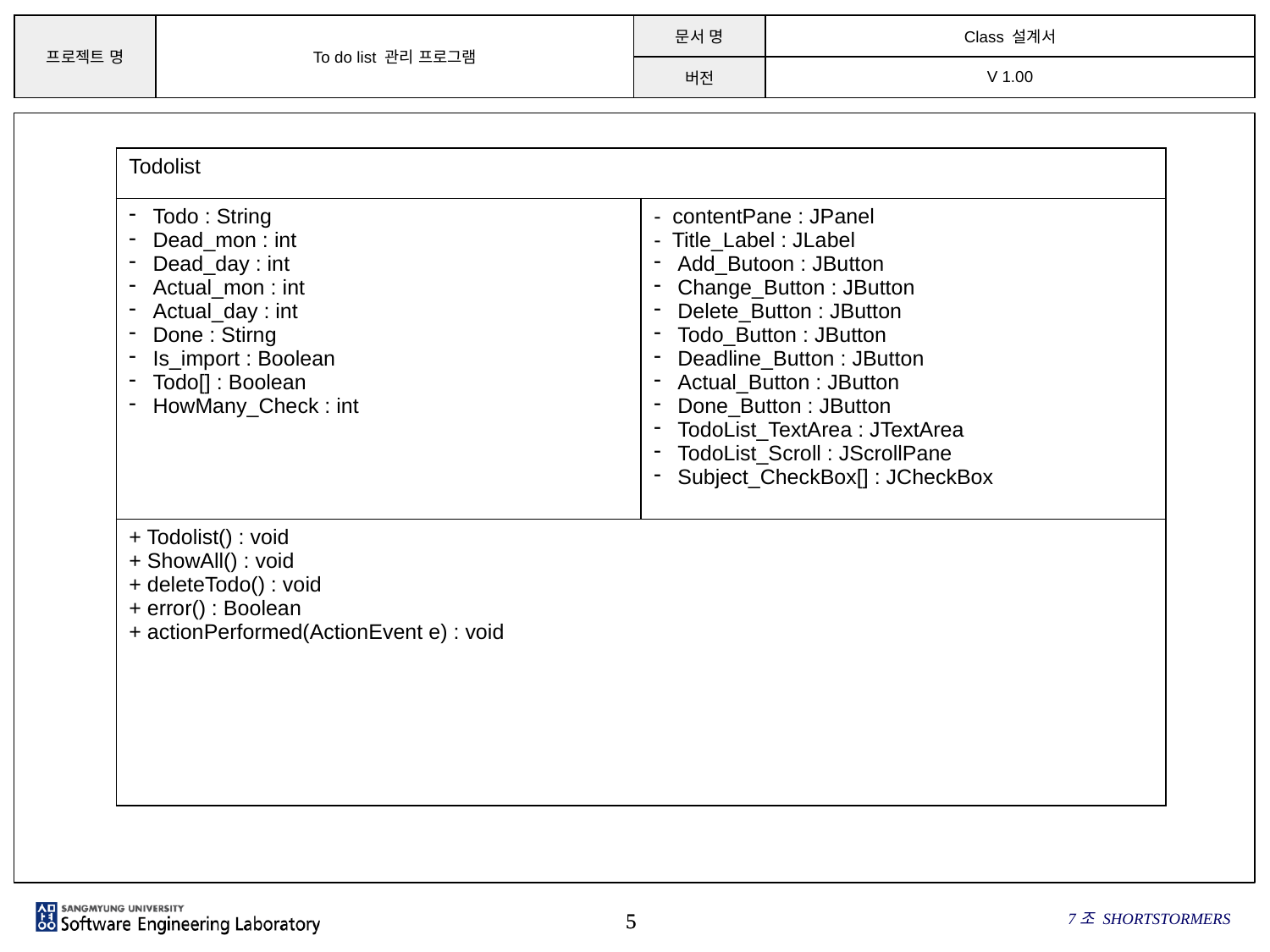

| Todolist |  |
| --- | --- |
| Todo : String Dead\_mon : int Dead\_day : int Actual\_mon : int Actual\_day : int Done : Stirng Is\_import : Boolean Todo[] : Boolean HowMany\_Check : int | - contentPane : JPanel - Title\_Label : JLabel Add\_Butoon : JButton Change\_Button : JButton Delete\_Button : JButton Todo\_Button : JButton Deadline\_Button : JButton Actual\_Button : JButton Done\_Button : JButton TodoList\_TextArea : JTextArea TodoList\_Scroll : JScrollPane Subject\_CheckBox[] : JCheckBox |
| + Todolist() : void + ShowAll() : void + deleteTodo() : void + error() : Boolean + actionPerformed(ActionEvent e) : void |  |
7조 SHORTSTORMERS